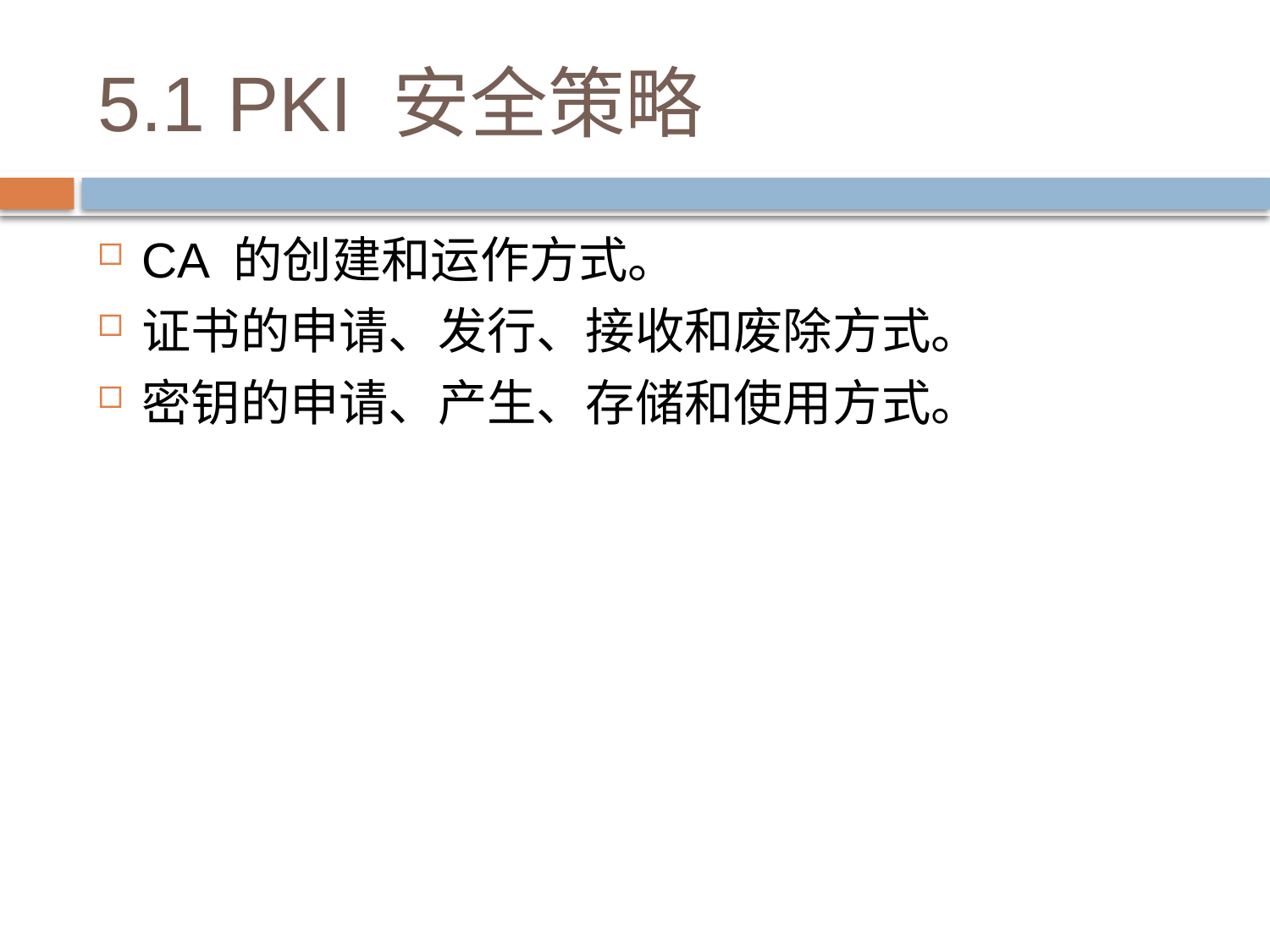

# 5.1 PKI 安全策略
CA 的创建和运作方式。
证书的申请、发行、接收和废除方式。
密钥的申请、产生、存储和使用方式。